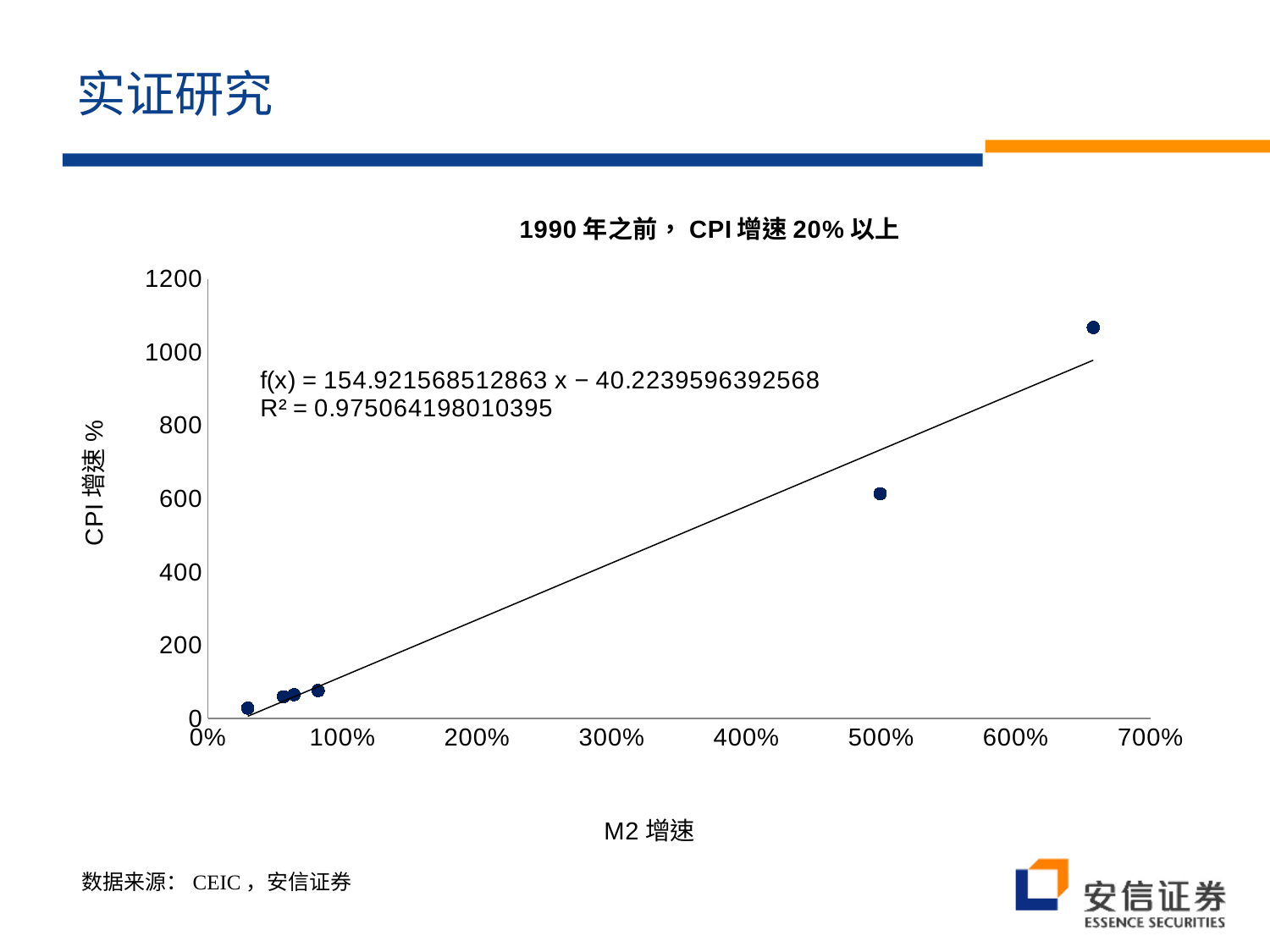

# 实证研究

### Chart: 1990年之前，CPI增速20%以上

| Category |  |
|---|---|
数据来源：CEIC，安信证券